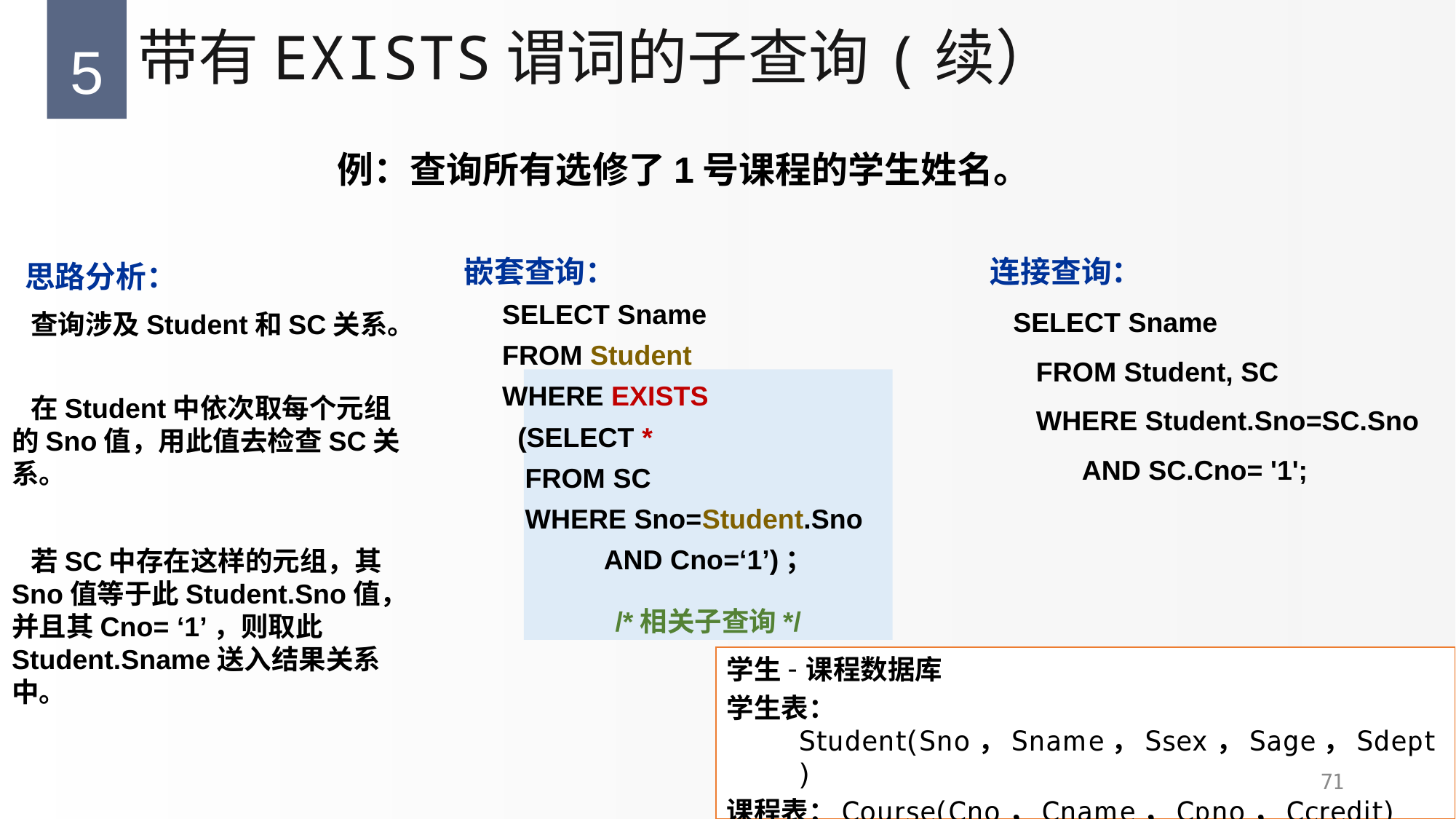

# 带有EXISTS谓词的子查询(续）
例：查询所有选修了1号课程的学生姓名。
嵌套查询：
     SELECT Sname
     FROM Student
     WHERE EXISTS
       (SELECT *
        FROM SC
        WHERE Sno=Student.Sno
	    AND Cno=‘1’)；
连接查询：
   SELECT Sname
      FROM Student, SC
      WHERE Student.Sno=SC.Sno
            AND SC.Cno= '1';
 思路分析：
  查询涉及Student和SC关系。

  在Student中依次取每个元组的Sno值，用此值去检查SC关系。

  若SC中存在这样的元组，其Sno值等于此Student.Sno值，并且其Cno= ‘1’，则取此Student.Sname送入结果关系中。

/*相关子查询*/

71